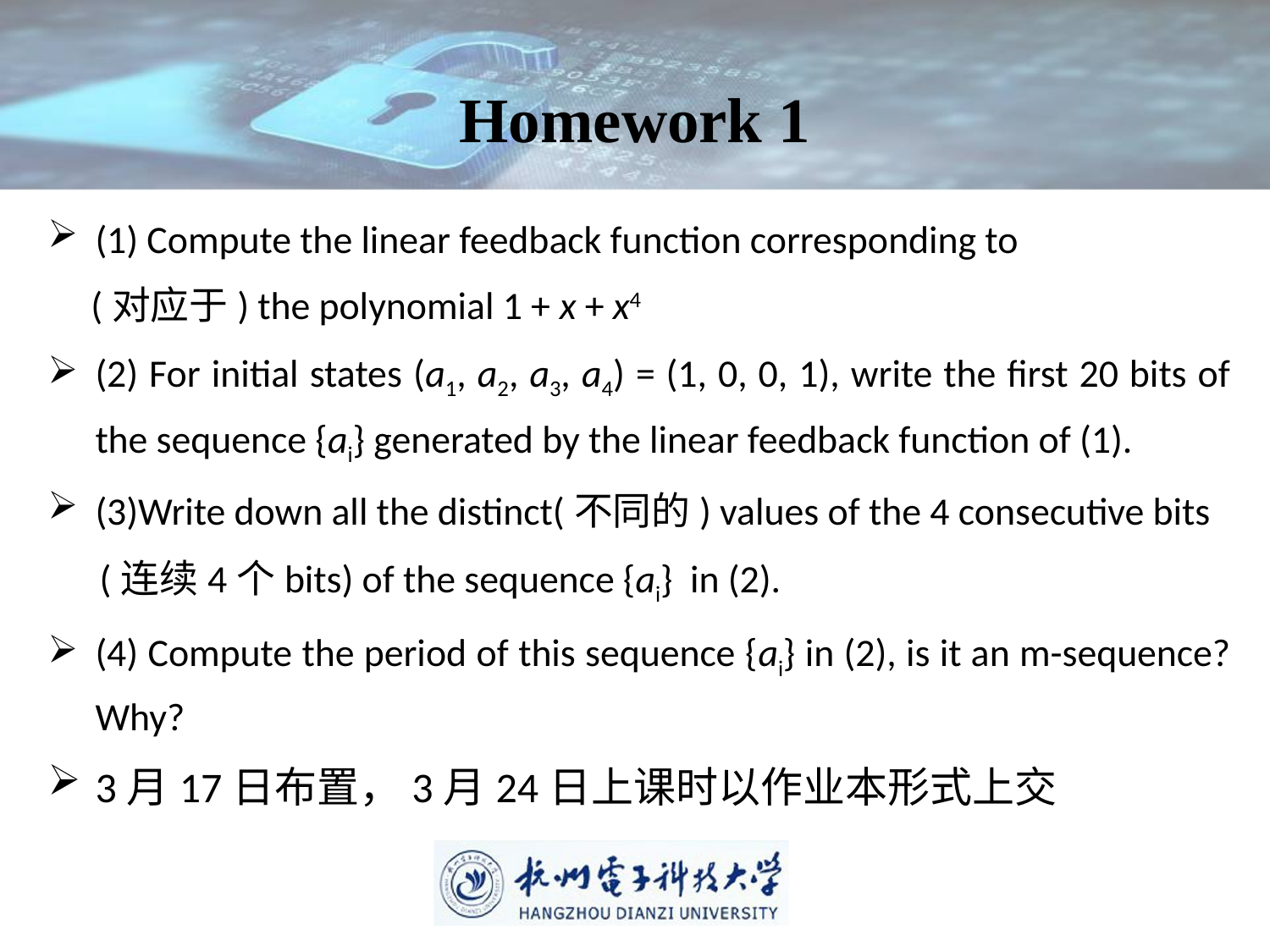

# Homework 1
(1) Compute the linear feedback function corresponding to
     (对应于) the polynomial 1 + x + x4
(2) For initial states (a1, a2, a3, a4) = (1, 0, 0, 1), write the first 20 bits of the sequence {ai} generated by the linear feedback function of (1).
(3)Write down all the distinct(不同的) values of the 4 consecutive bits
      (连续4个bits) of the sequence {ai}  in (2).
(4) Compute the period of this sequence {ai} in (2), is it an m-sequence? Why?
3月17日布置，3月24日上课时以作业本形式上交